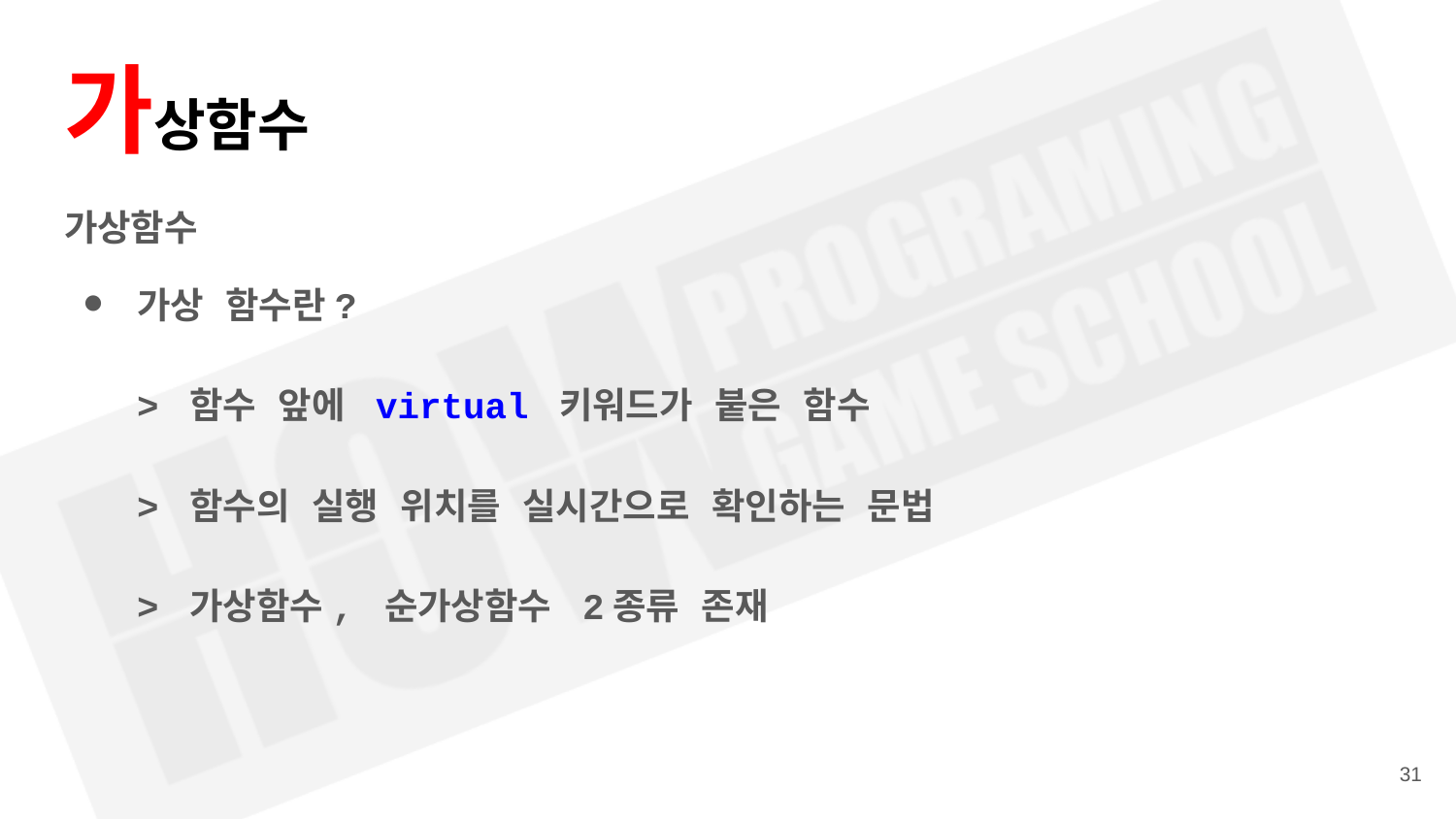

# 가상함수
가상함수
가상 함수란?
> 함수 앞에 virtual 키워드가 붙은 함수
> 함수의 실행 위치를 실시간으로 확인하는 문법
> 가상함수, 순가상함수 2종류 존재
31